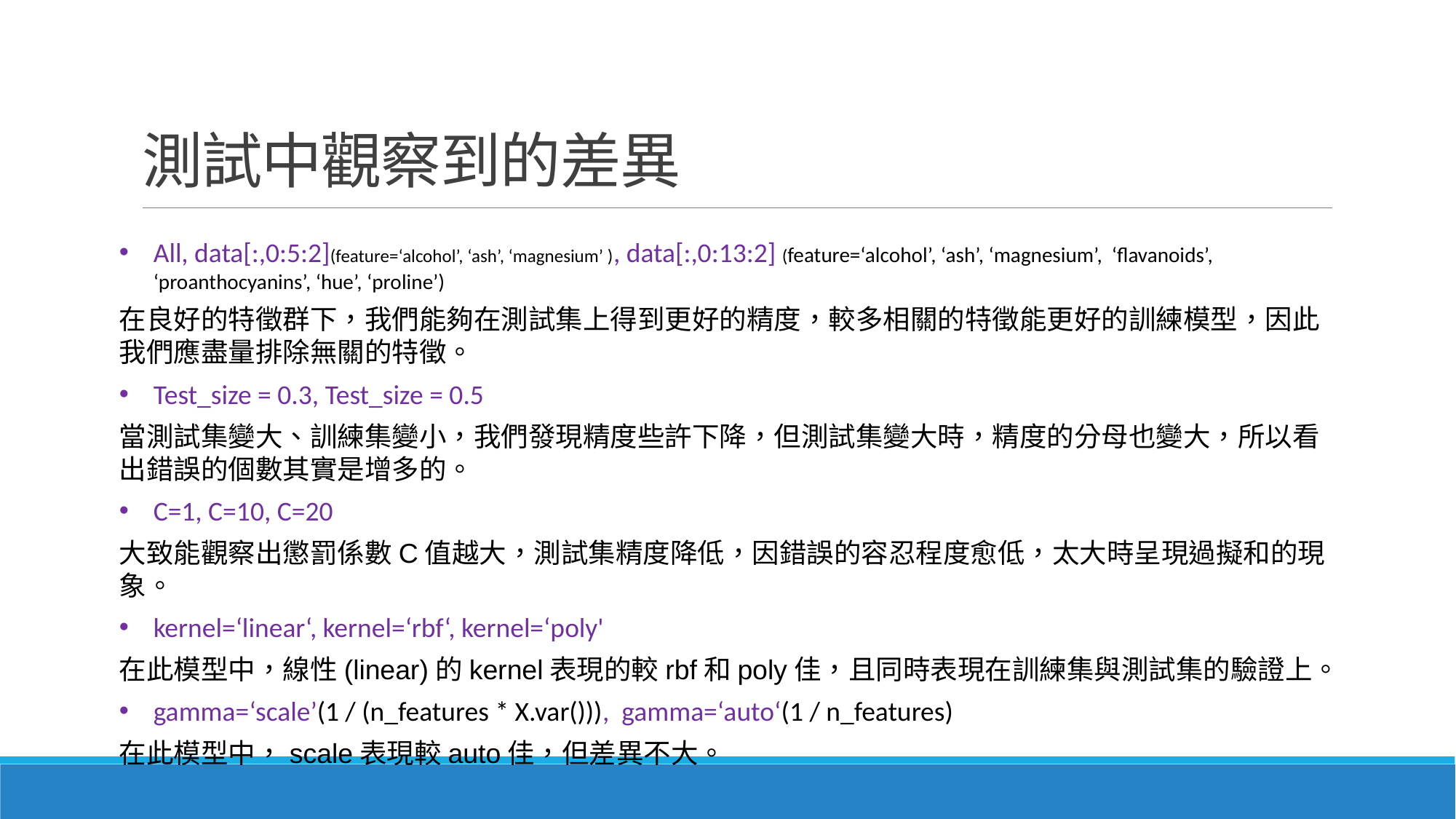

# 測試中觀察到的差異
All, data[:,0:5:2](feature=‘alcohol’, ‘ash’, ‘magnesium’ ), data[:,0:13:2] (feature=‘alcohol’, ‘ash’, ‘magnesium’,  ‘flavanoids’, ‘proanthocyanins’, ‘hue’, ‘proline’)
在良好的特徵群下，我們能夠在測試集上得到更好的精度，較多相關的特徵能更好的訓練模型，因此我們應盡量排除無關的特徵。
Test_size = 0.3, Test_size = 0.5
當測試集變大、訓練集變小，我們發現精度些許下降，但測試集變大時，精度的分母也變大，所以看出錯誤的個數其實是增多的。
C=1, C=10, C=20
大致能觀察出懲罰係數C值越大，測試集精度降低，因錯誤的容忍程度愈低，太大時呈現過擬和的現象。
kernel=‘linear‘, kernel=‘rbf‘, kernel=‘poly'
在此模型中，線性(linear)的kernel表現的較rbf和poly佳，且同時表現在訓練集與測試集的驗證上。
gamma=‘scale’(1 / (n_features * X.var())),  gamma=‘auto‘(1 / n_features)
在此模型中，scale表現較auto佳，但差異不大。